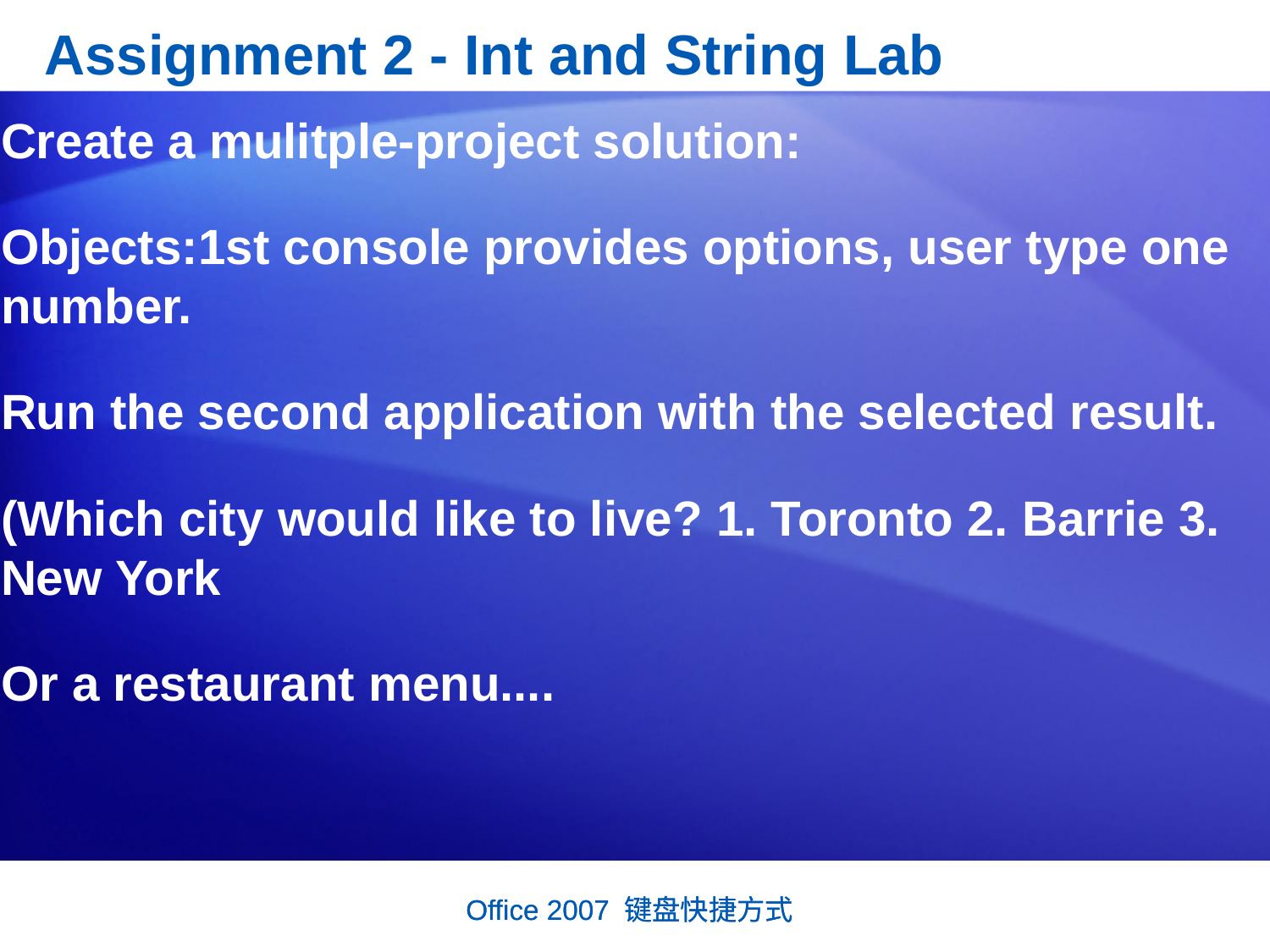

Assignment 2 - Int and String Lab
Create a mulitple-project solution:
Objects:1st console provides options, user type one number.
Run the second application with the selected result.
(Which city would like to live? 1. Toronto 2. Barrie 3. New York
Or a restaurant menu....
Office 2007 键盘快捷方式
Office 2007 键盘快捷方式